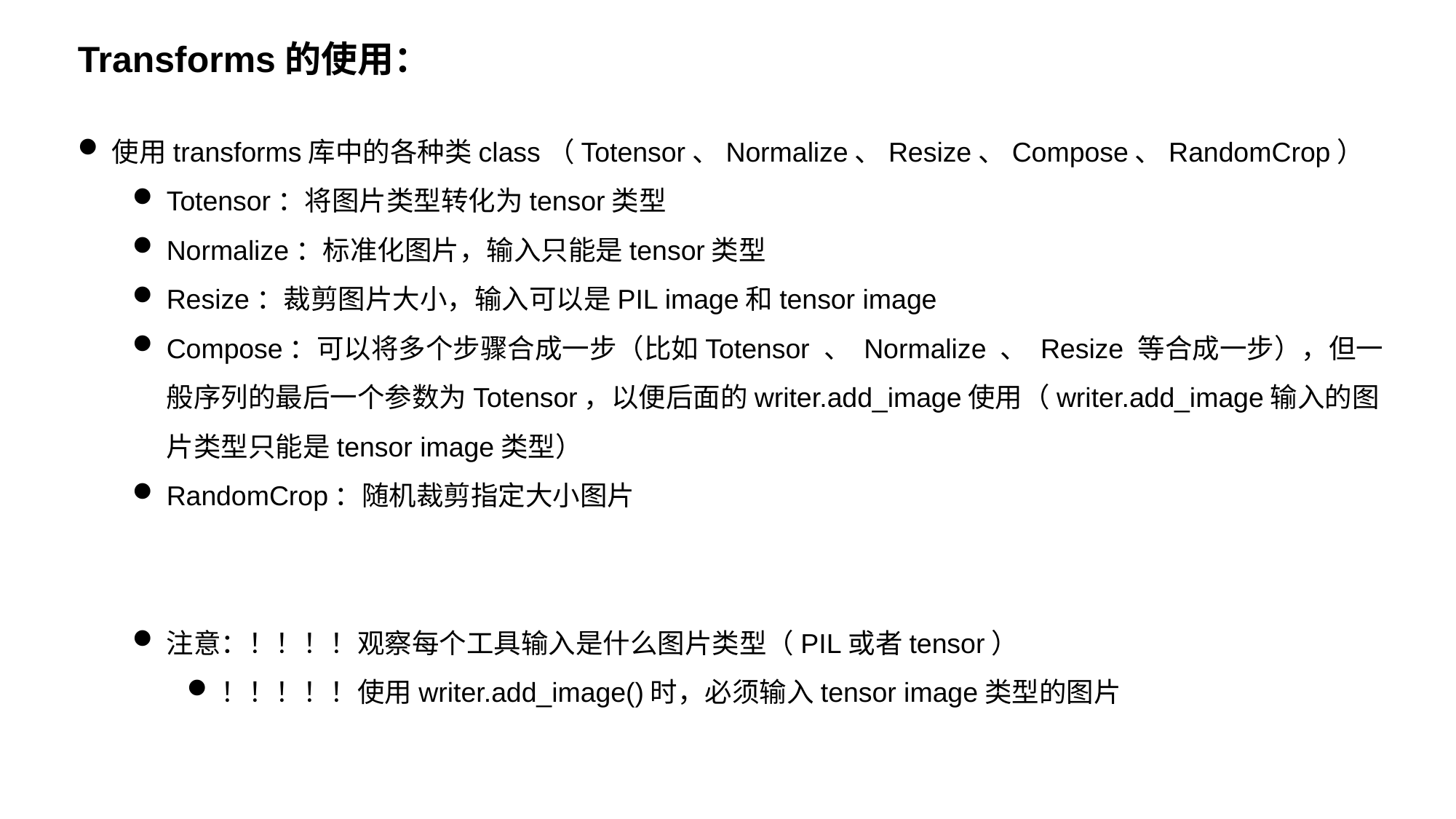

Transforms的使用：
使用transforms库中的各种类class（Totensor、Normalize、Resize、Compose、RandomCrop）
Totensor：将图片类型转化为tensor类型
Normalize：标准化图片，输入只能是tensor类型
Resize：裁剪图片大小，输入可以是PIL image和tensor image
Compose：可以将多个步骤合成一步（比如Totensor 、 Normalize 、 Resize 等合成一步），但一般序列的最后一个参数为Totensor，以便后面的writer.add_image使用（writer.add_image输入的图片类型只能是tensor image类型）
RandomCrop：随机裁剪指定大小图片

注意：！！！！观察每个工具输入是什么图片类型（PIL或者tensor）
！！！！！使用writer.add_image()时，必须输入tensor image类型的图片